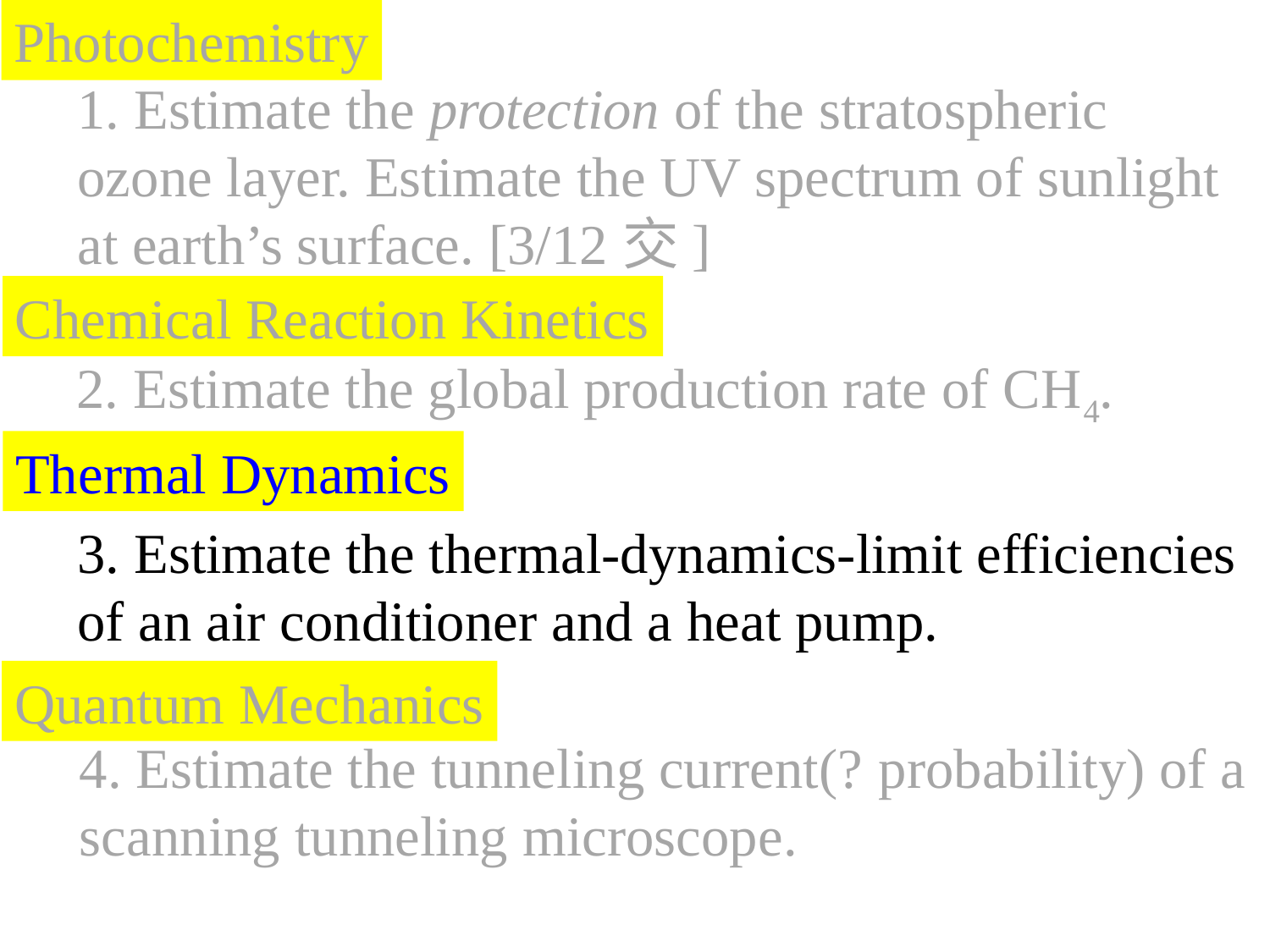

Photochemistry
1. Estimate the protection of the stratospheric ozone layer. Estimate the UV spectrum of sunlight at earth’s surface. [3/12交]
Chemical Reaction Kinetics
2. Estimate the global production rate of CH4.
Thermal Dynamics
3. Estimate the thermal-dynamics-limit efficiencies of an air conditioner and a heat pump.
Quantum Mechanics
4. Estimate the tunneling current(? probability) of a scanning tunneling microscope.